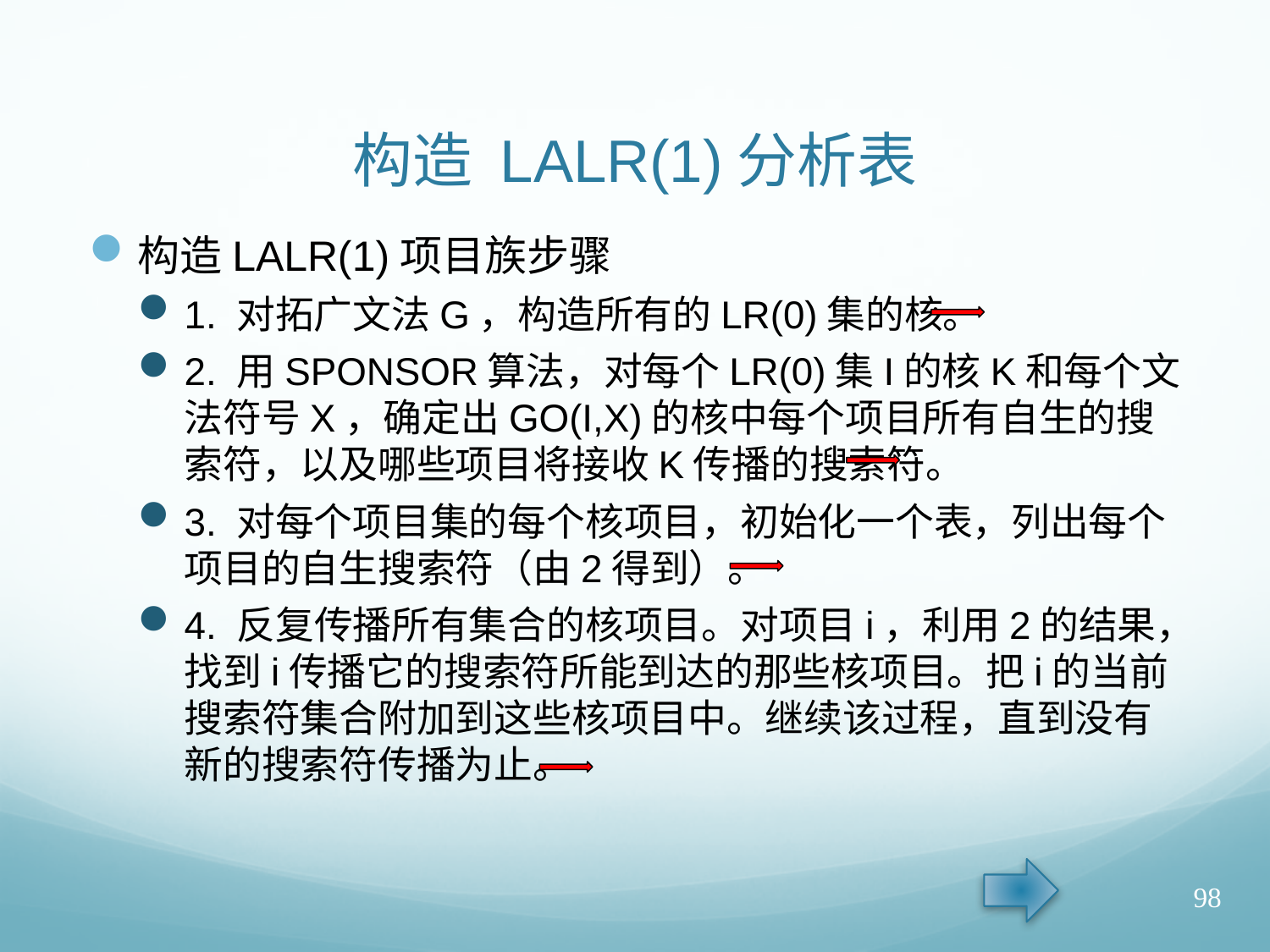

# 构造 LALR(1)分析表
构造LALR(1)项目族步骤
1. 对拓广文法G，构造所有的LR(0)集的核。
2. 用SPONSOR算法，对每个LR(0)集I的核K和每个文法符号X，确定出GO(I,X)的核中每个项目所有自生的搜索符，以及哪些项目将接收K传播的搜索符。
3. 对每个项目集的每个核项目，初始化一个表，列出每个项目的自生搜索符（由2得到）。
4. 反复传播所有集合的核项目。对项目i，利用2的结果，找到i传播它的搜索符所能到达的那些核项目。把i的当前搜索符集合附加到这些核项目中。继续该过程，直到没有新的搜索符传播为止。

98